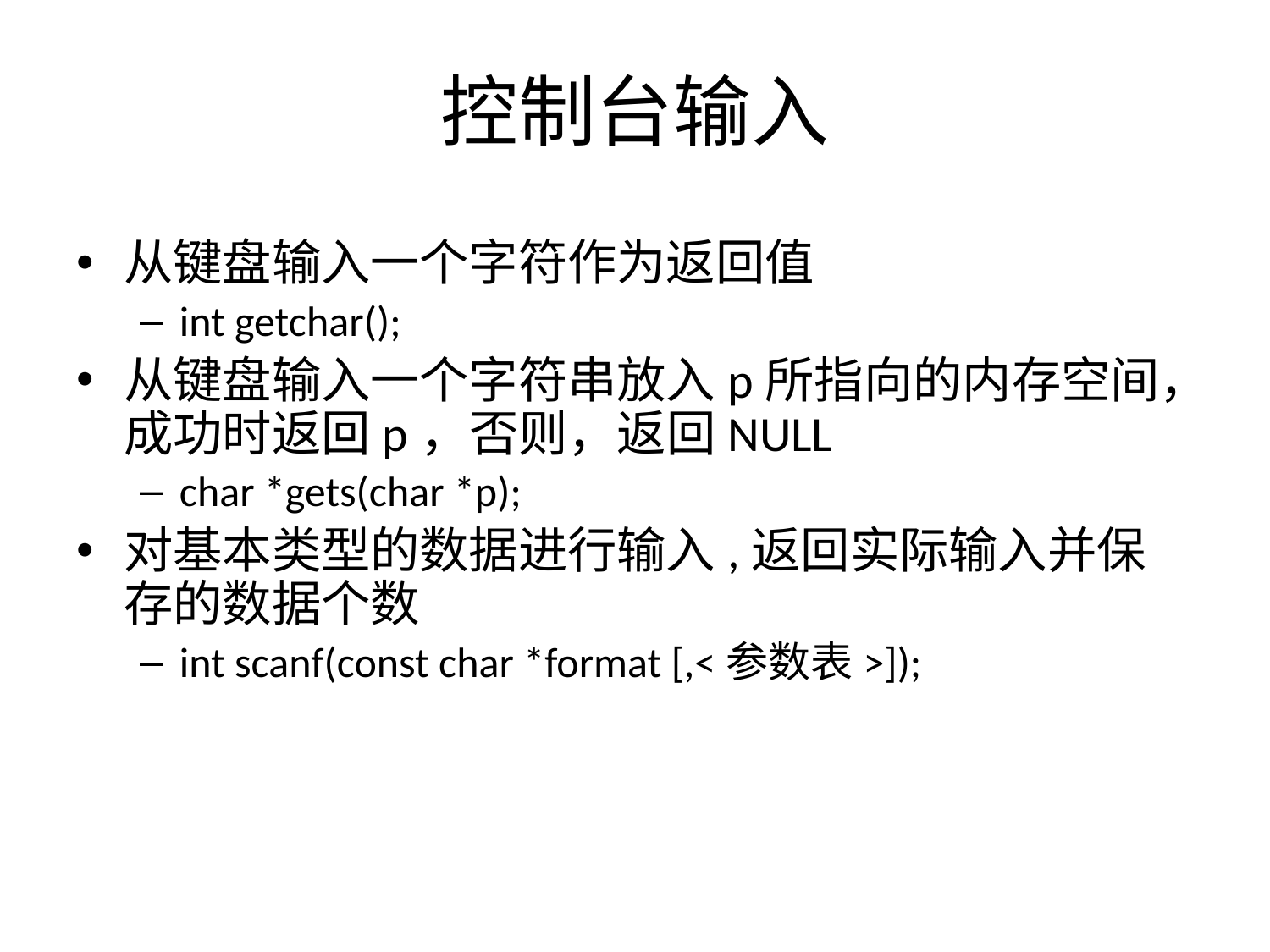

# 控制台输入
从键盘输入一个字符作为返回值
int getchar();
从键盘输入一个字符串放入p所指向的内存空间，成功时返回p，否则，返回NULL
char *gets(char *p);
对基本类型的数据进行输入,返回实际输入并保存的数据个数
int scanf(const char *format [,<参数表>]);